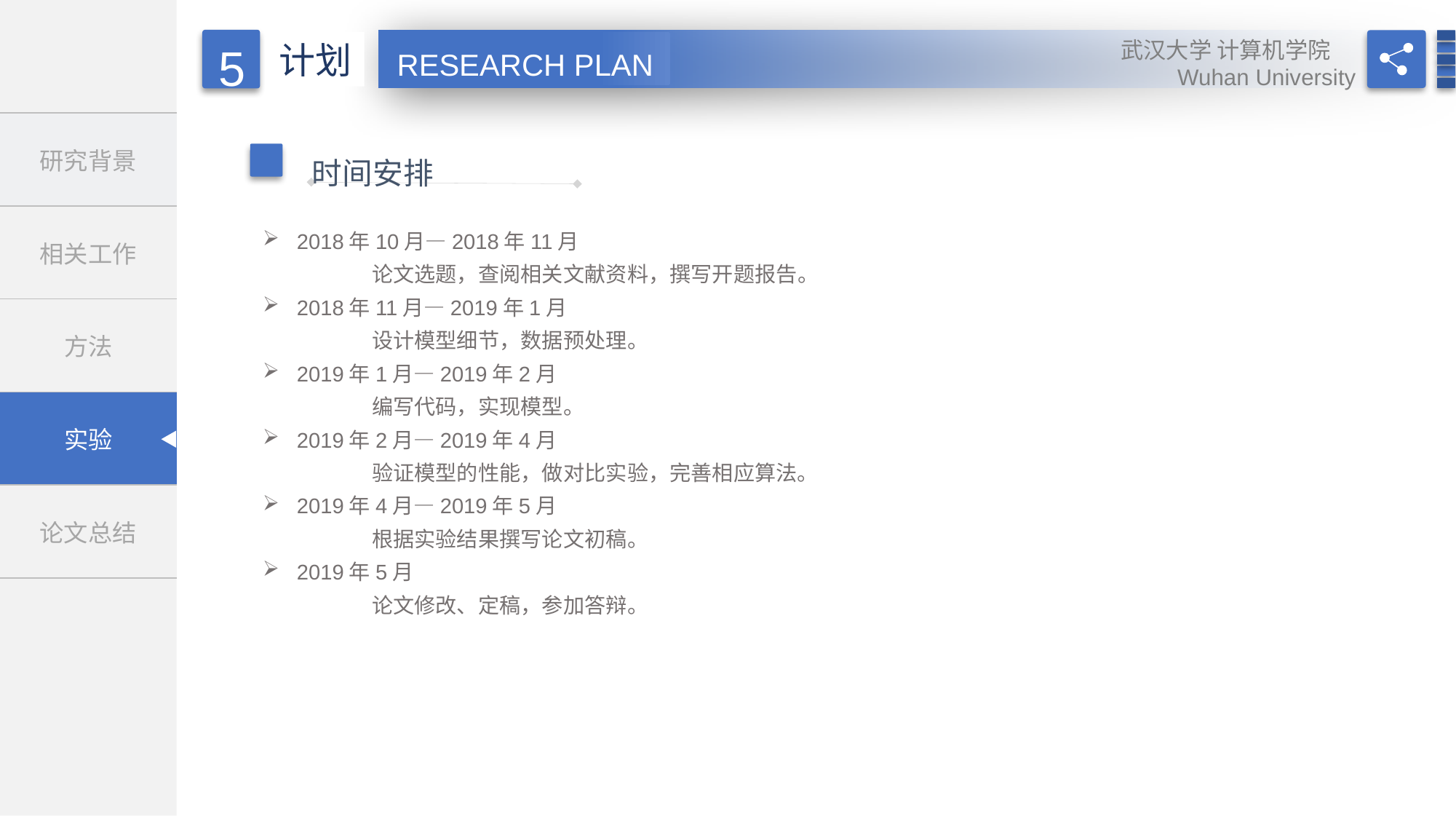

5
计划
RESEARCH PLAN
时间安排

2018年10月—2018年11月
	论文选题，查阅相关文献资料，撰写开题报告。
2018年11月—2019年1月
	设计模型细节，数据预处理。
2019年1月—2019年2月
	编写代码，实现模型。
2019年2月—2019年4月
	验证模型的性能，做对比实验，完善相应算法。
2019年4月—2019年5月
	根据实验结果撰写论文初稿。
2019年5月
	论文修改、定稿，参加答辩。